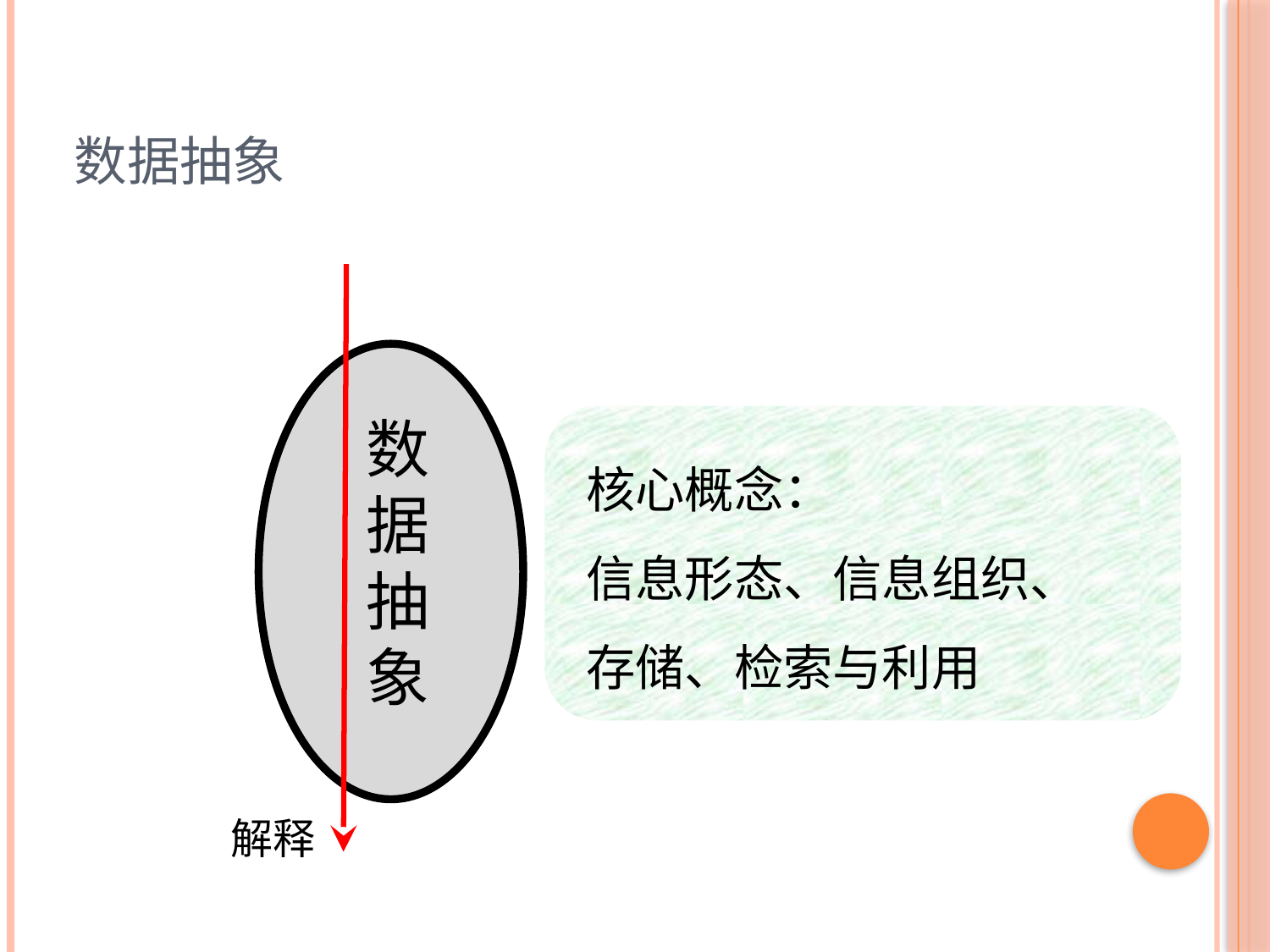

# 数据抽象

解释

数据抽象

核心概念：
信息形态、信息组织、
存储、检索与利用